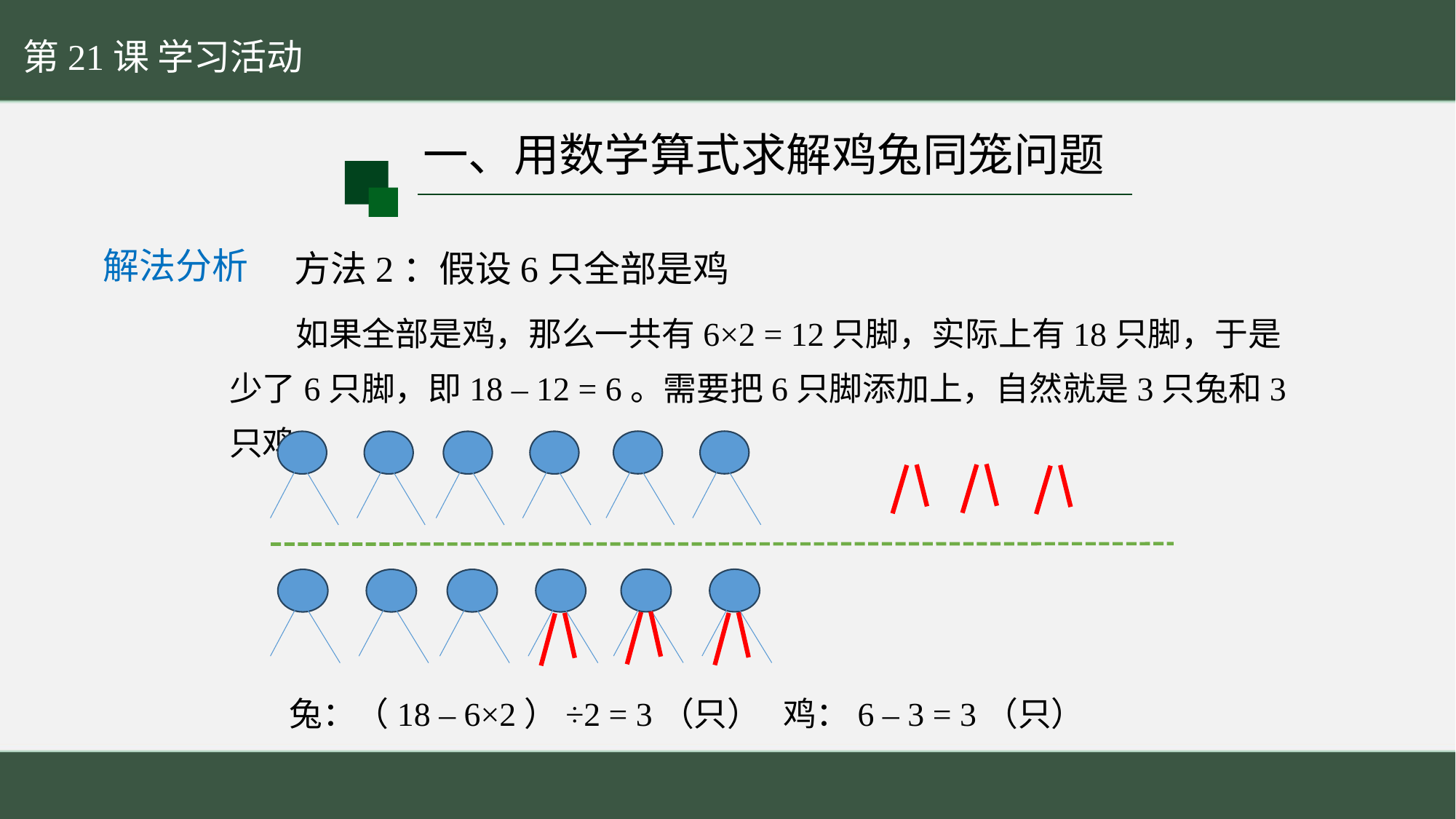

第21课 学习活动
一、用数学算式求解鸡兔同笼问题

方法2：假设6只全部是鸡
解法分析
　　如果全部是鸡，那么一共有6×2 = 12只脚，实际上有18只脚，于是少了6只脚，即18 – 12 = 6。需要把6只脚添加上，自然就是3只兔和3只鸡。

兔：（18 – 6×2）÷2 = 3（只）   鸡：6 – 3 = 3（只）